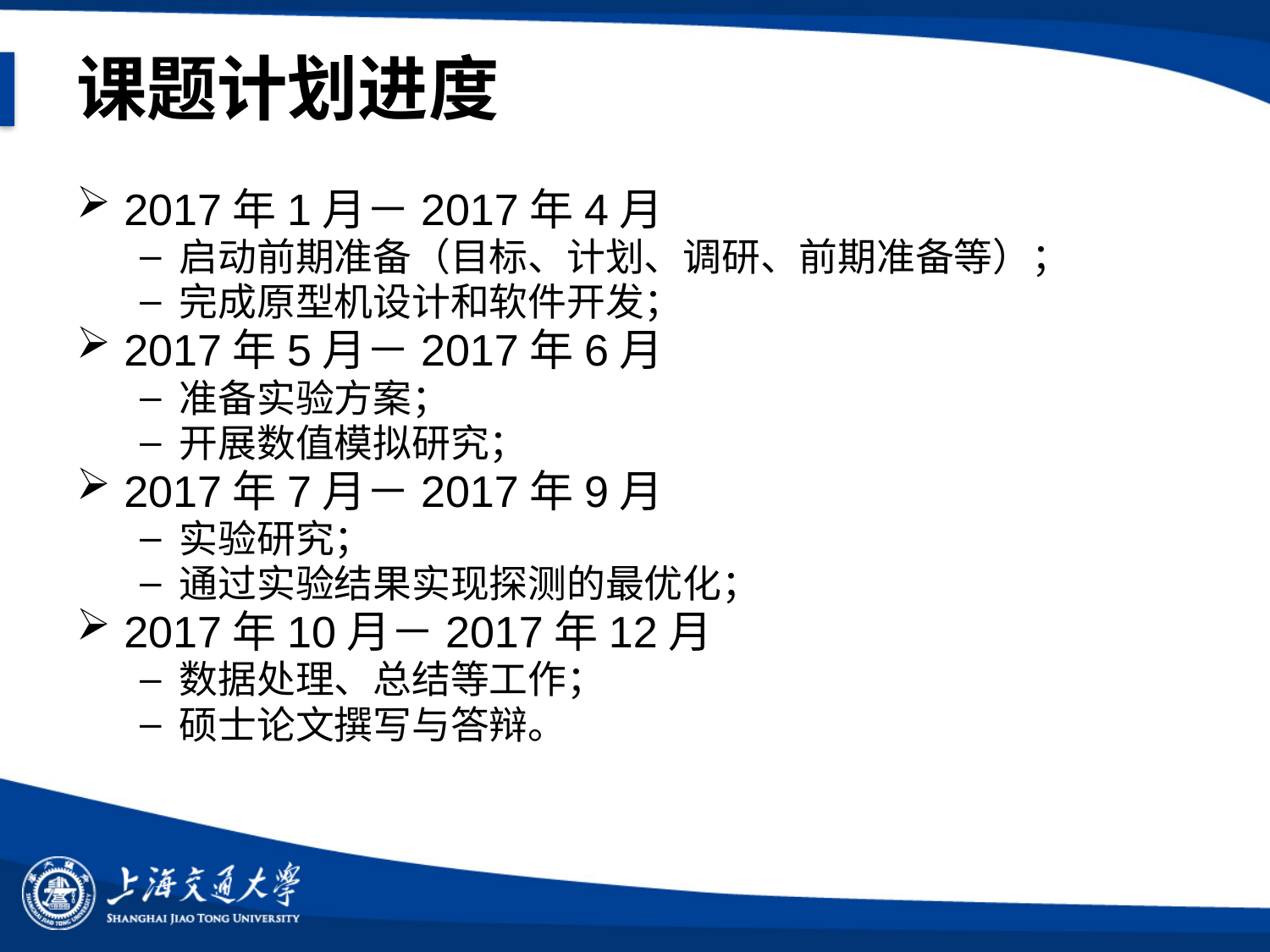

# 课题计划进度
2017年1月－2017年4月
启动前期准备（目标、计划、调研、前期准备等）；
完成原型机设计和软件开发；
2017年5月－2017年6月
准备实验方案；
开展数值模拟研究；
2017年7月－2017年9月
实验研究；
通过实验结果实现探测的最优化；
2017年10月－2017年12月
数据处理、总结等工作；
硕士论文撰写与答辩。